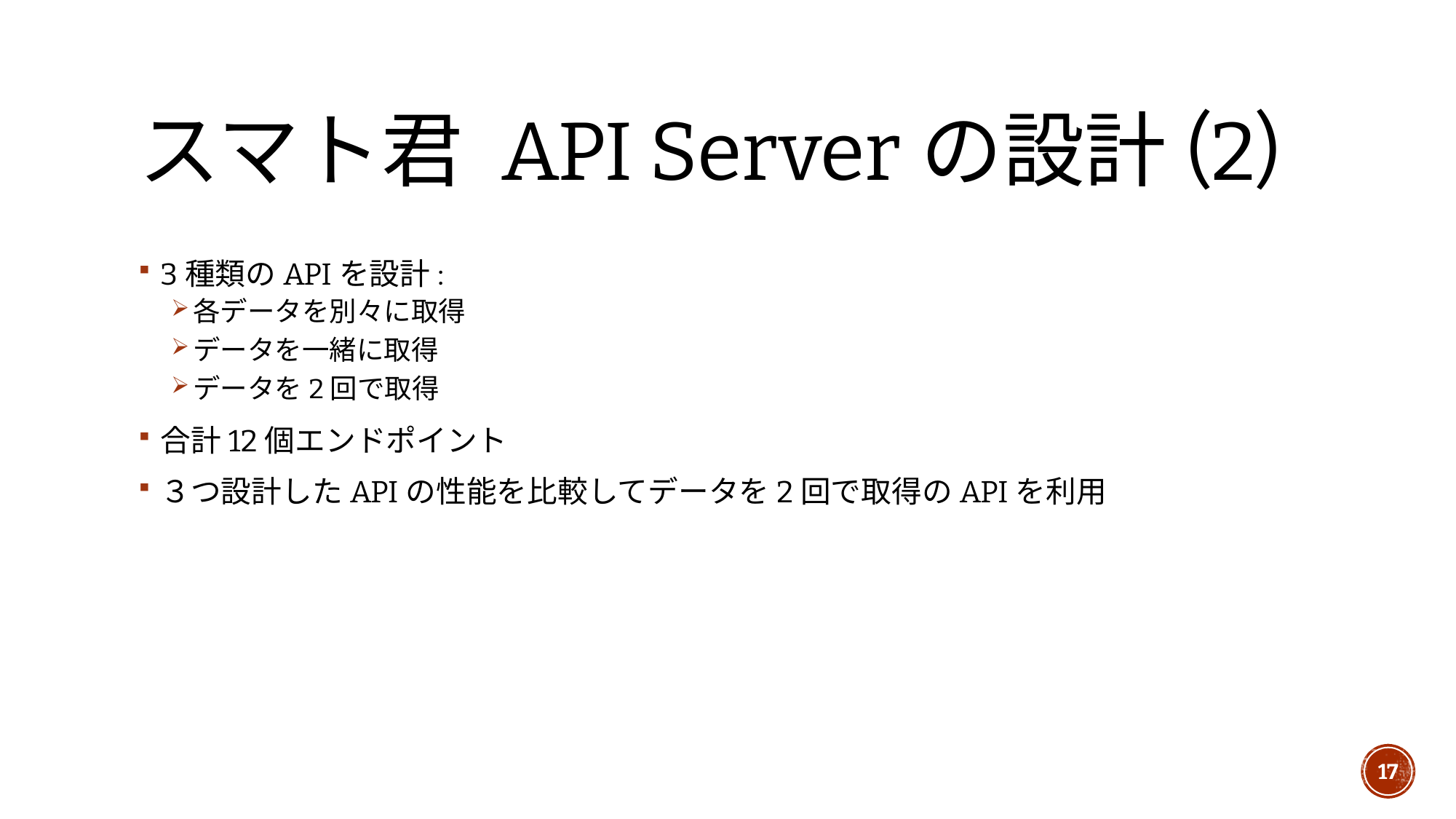

# スマト君 API Serverの設計(2)
3種類のAPIを設計:
各データを別々に取得
データを一緒に取得
データを2回で取得
合計12個エンドポイント
３つ設計したAPIの性能を比較してデータを2回で取得のAPIを利用
17